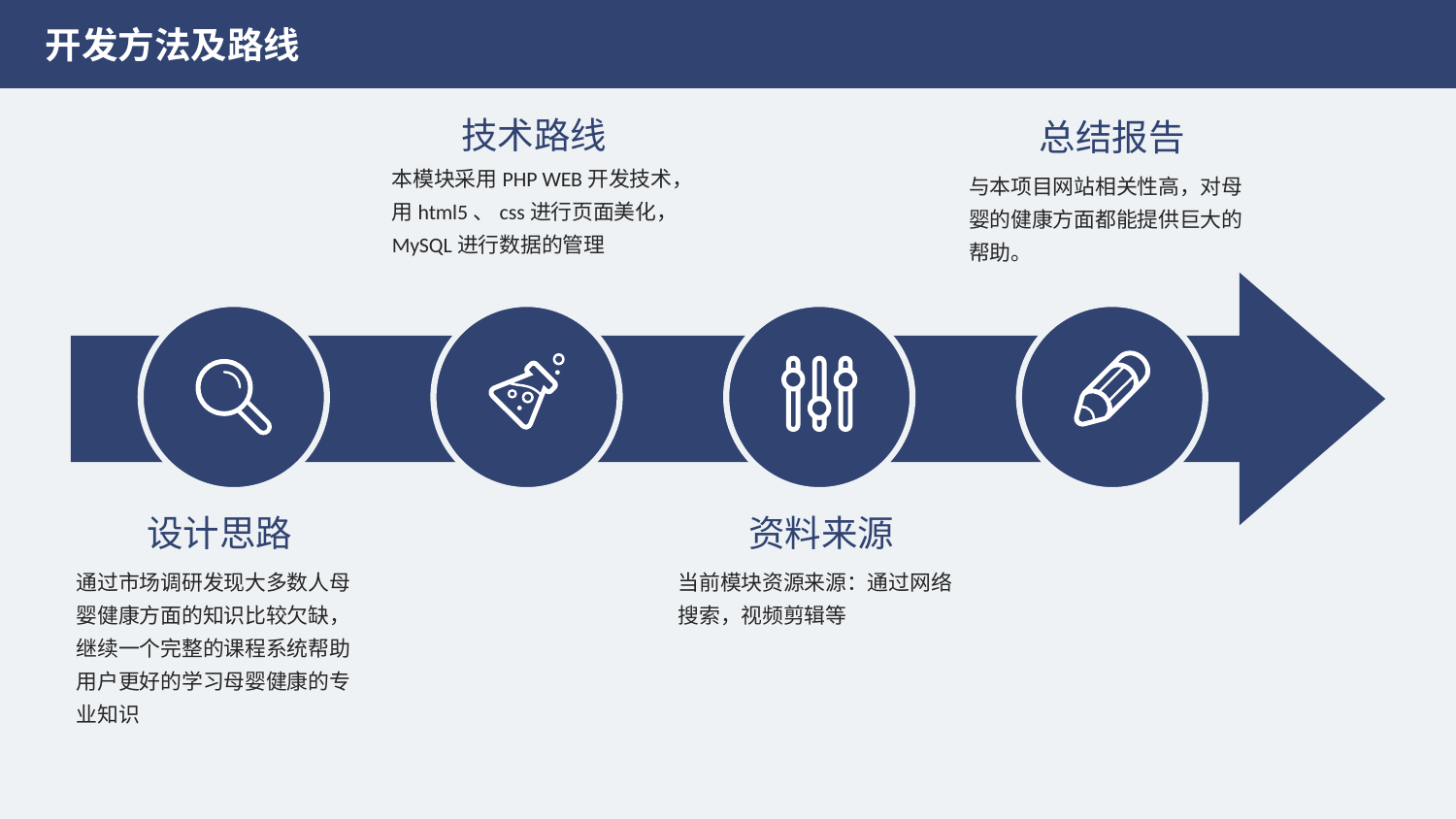

开发方法及路线
技术路线
总结报告
本模块采用PHP WEB开发技术，用html5、css进行页面美化，MySQL进行数据的管理
与本项目网站相关性高，对母婴的健康方面都能提供巨大的帮助。

设计思路
资料来源
通过市场调研发现大多数人母婴健康方面的知识比较欠缺，继续一个完整的课程系统帮助用户更好的学习母婴健康的专业知识
当前模块资源来源：通过网络搜索，视频剪辑等